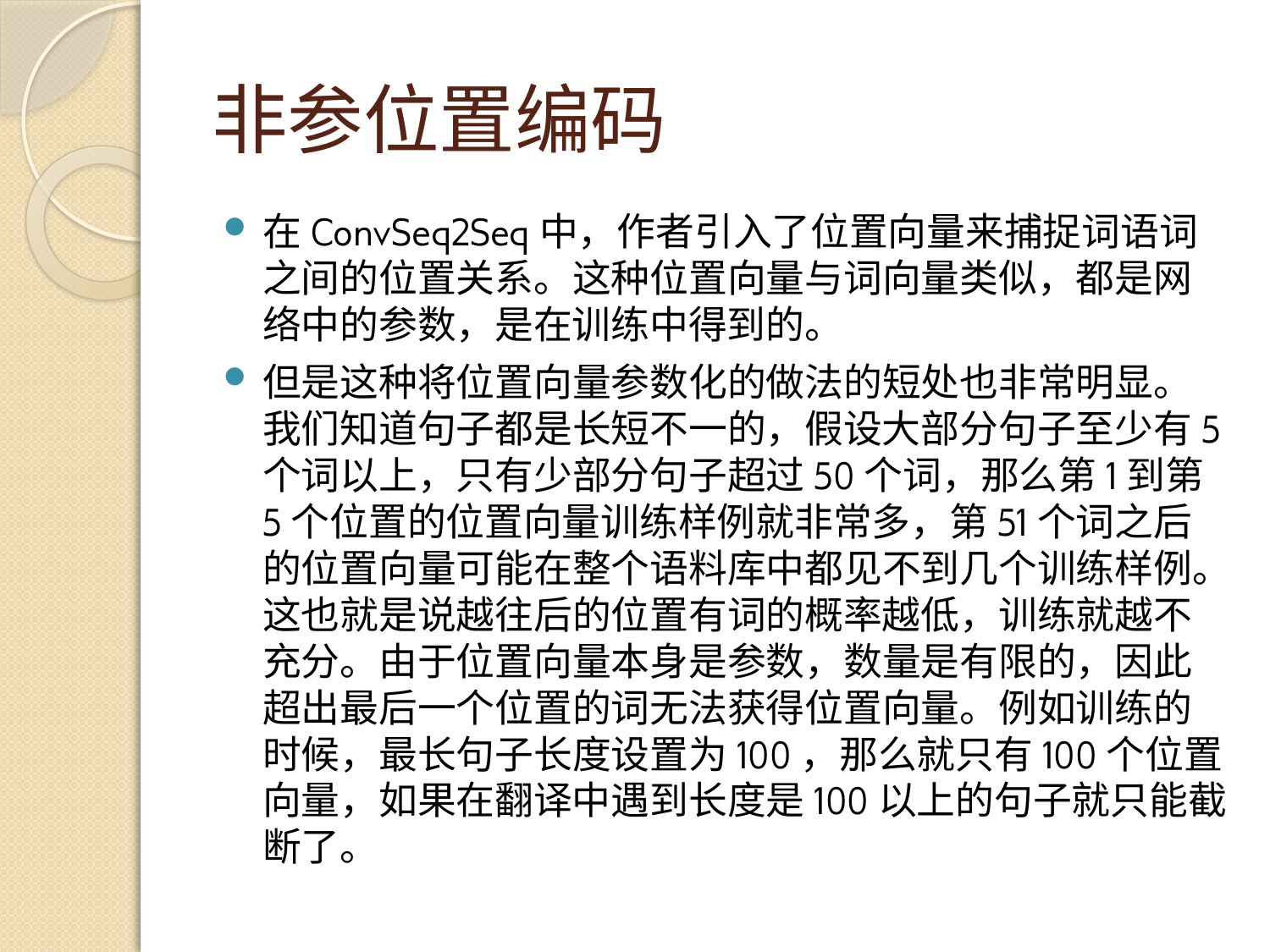

# 非参位置编码
在ConvSeq2Seq中，作者引入了位置向量来捕捉词语词之间的位置关系。这种位置向量与词向量类似，都是网络中的参数，是在训练中得到的。
但是这种将位置向量参数化的做法的短处也非常明显。我们知道句子都是长短不一的，假设大部分句子至少有5个词以上，只有少部分句子超过50个词，那么第1到第5个位置的位置向量训练样例就非常多，第51个词之后的位置向量可能在整个语料库中都见不到几个训练样例。这也就是说越往后的位置有词的概率越低，训练就越不充分。由于位置向量本身是参数，数量是有限的，因此超出最后一个位置的词无法获得位置向量。例如训练的时候，最长句子长度设置为100，那么就只有100个位置向量，如果在翻译中遇到长度是100以上的句子就只能截断了。